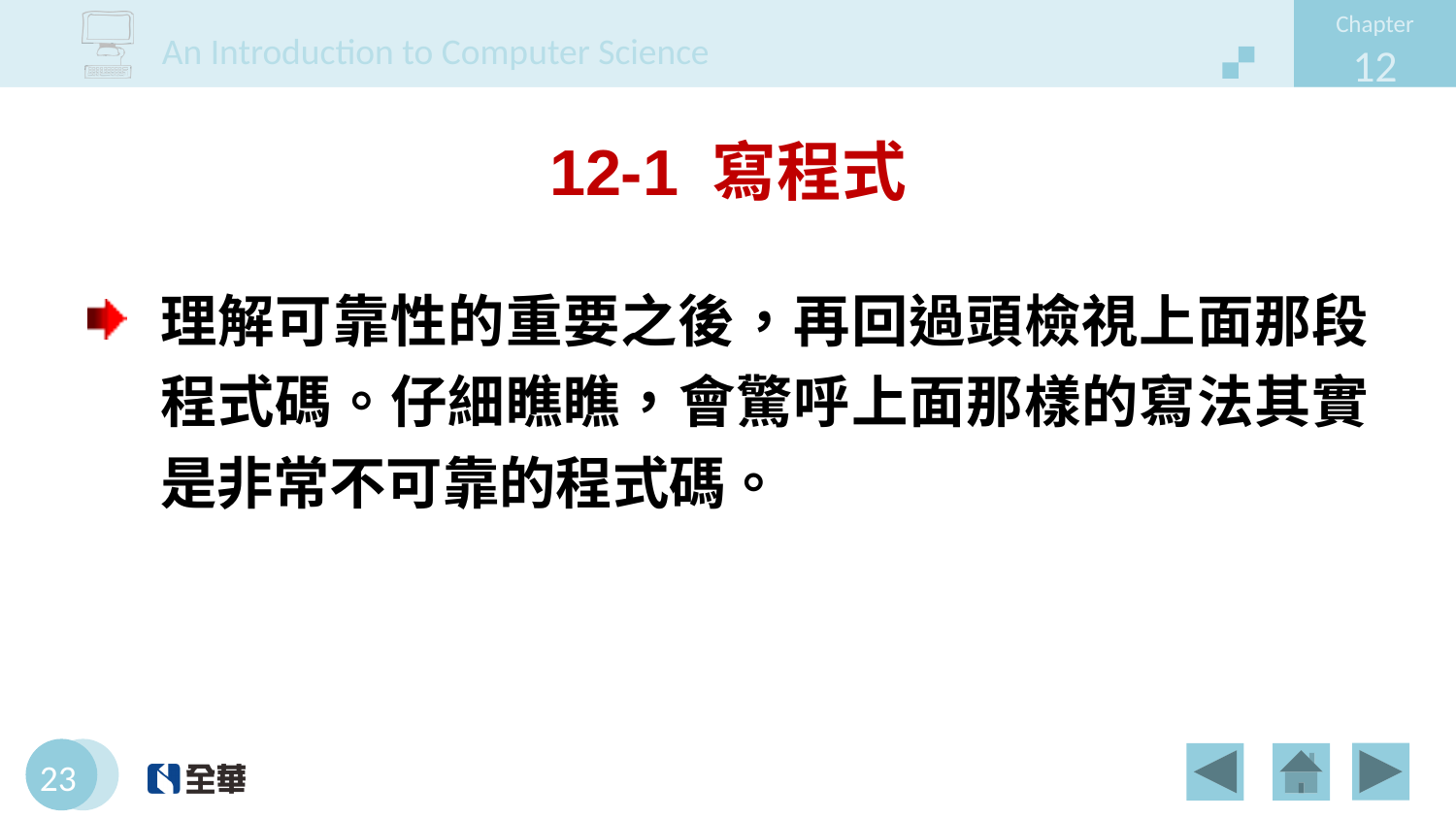

# 12-1 寫程式
理解可靠性的重要之後，再回過頭檢視上面那段程式碼。仔細瞧瞧，會驚呼上面那樣的寫法其實是非常不可靠的程式碼。